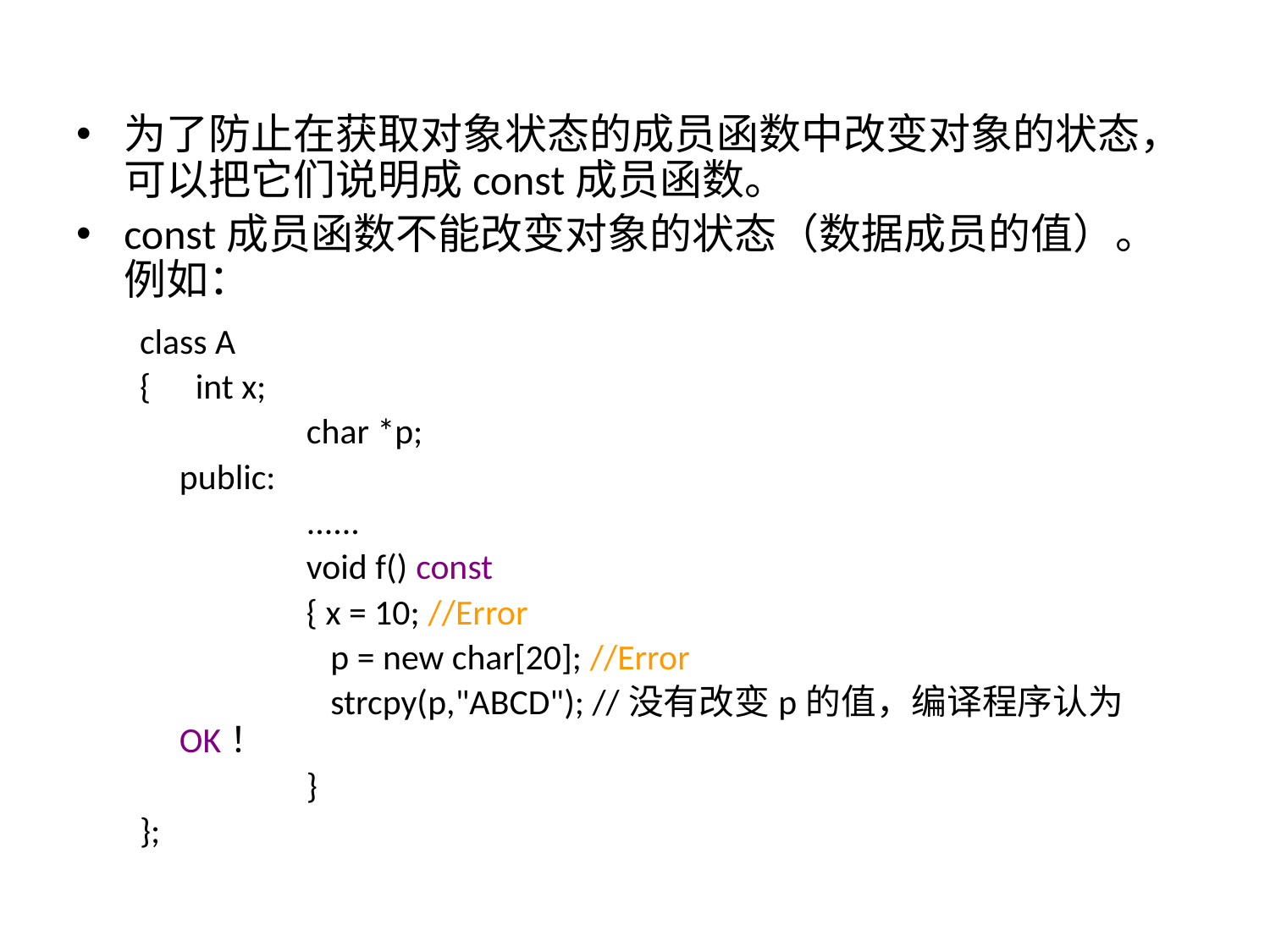

为了防止在获取对象状态的成员函数中改变对象的状态，可以把它们说明成const成员函数。
const成员函数不能改变对象的状态（数据成员的值）。例如：
class A
{	  int x;
		char *p;
	public:
		......
		void f() const
		{ x = 10; //Error
		   p = new char[20]; //Error
		   strcpy(p,"ABCD"); //没有改变p的值，编译程序认为OK！
		}
};